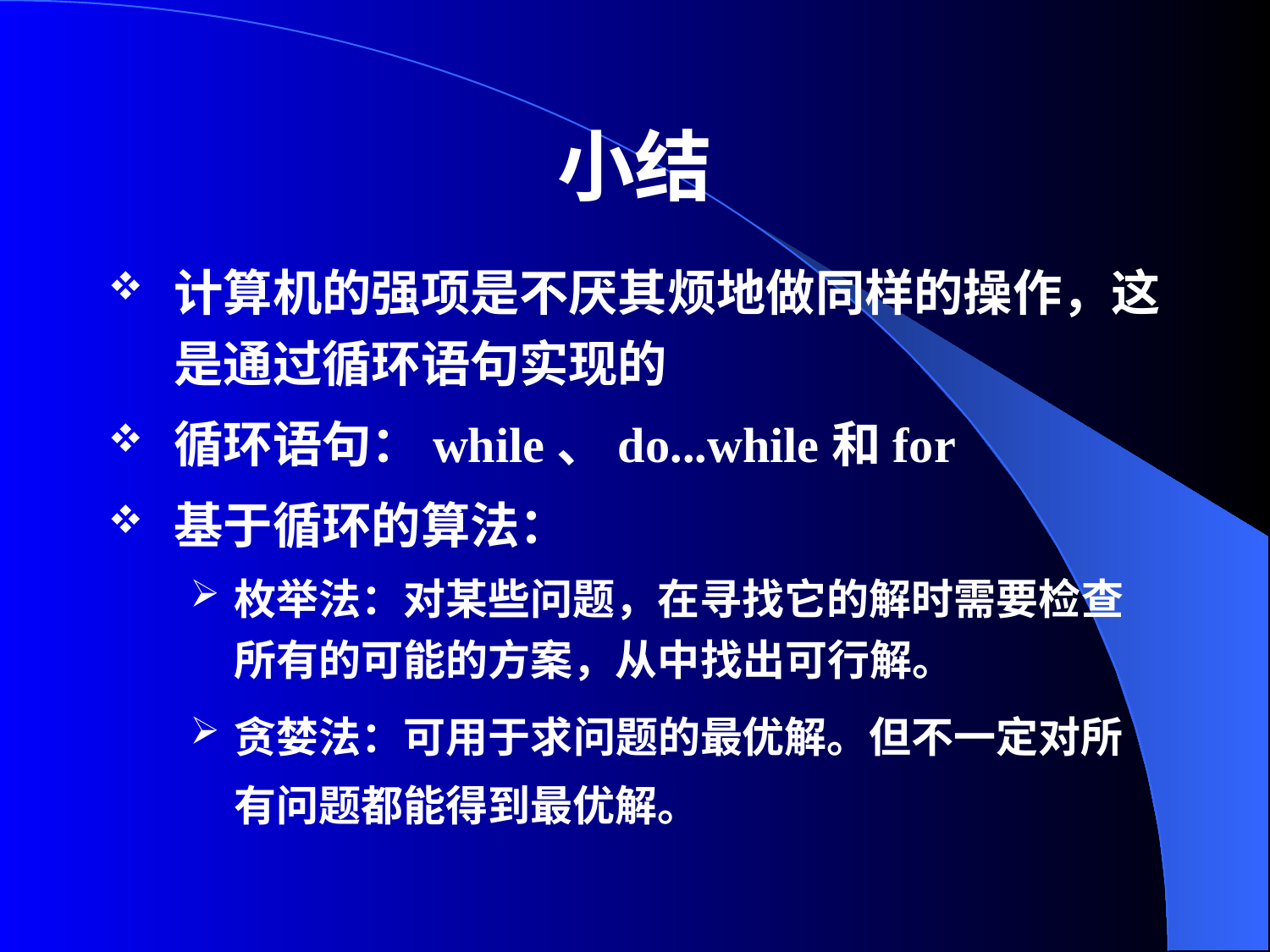

# 小结
计算机的强项是不厌其烦地做同样的操作，这是通过循环语句实现的
循环语句：while、do...while和for
基于循环的算法：
枚举法：对某些问题，在寻找它的解时需要检查所有的可能的方案，从中找出可行解。
贪婪法：可用于求问题的最优解。但不一定对所有问题都能得到最优解。